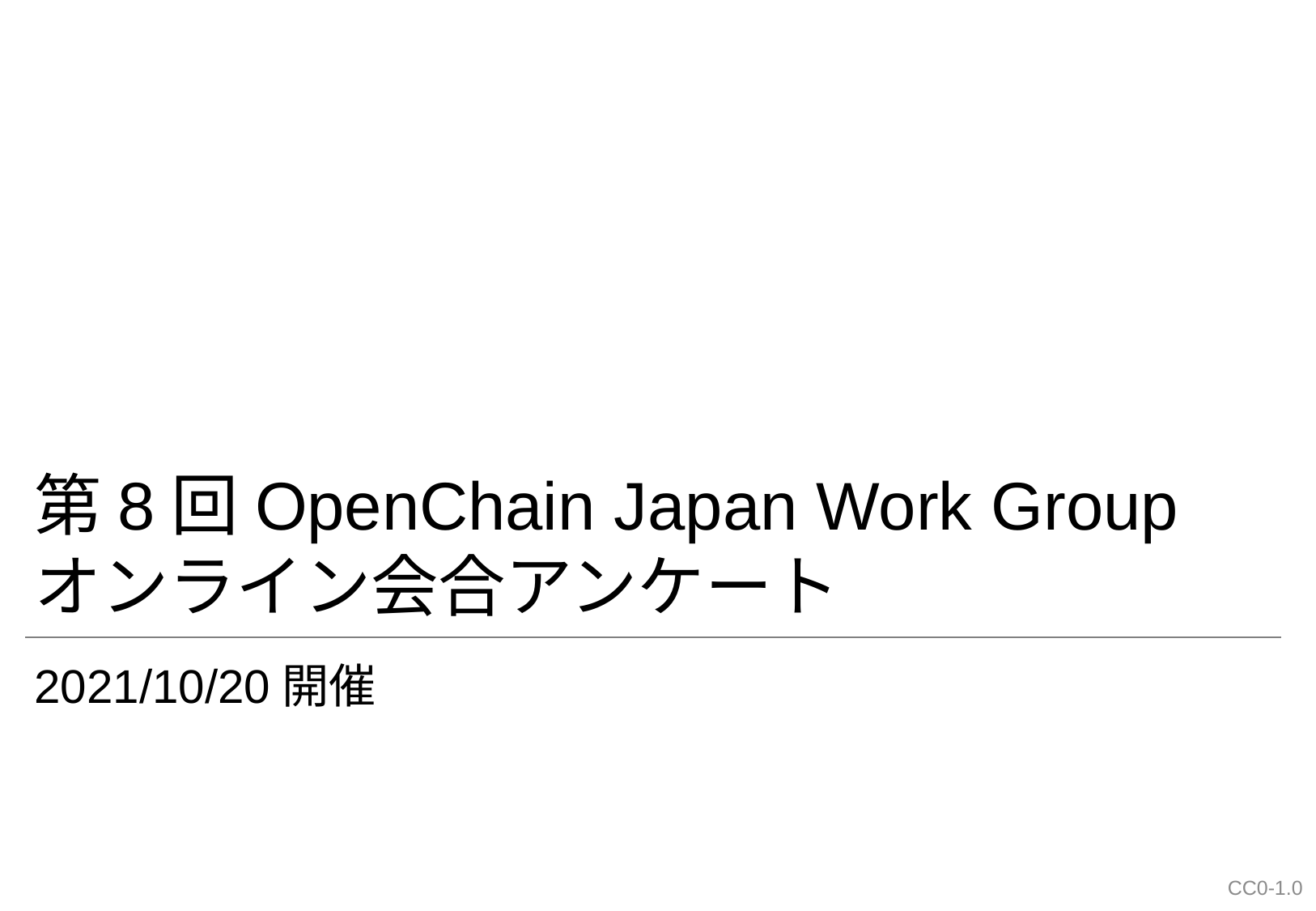

# 第8回OpenChain Japan Work Group オンライン会合アンケート
2021/10/20開催
CC0-1.0